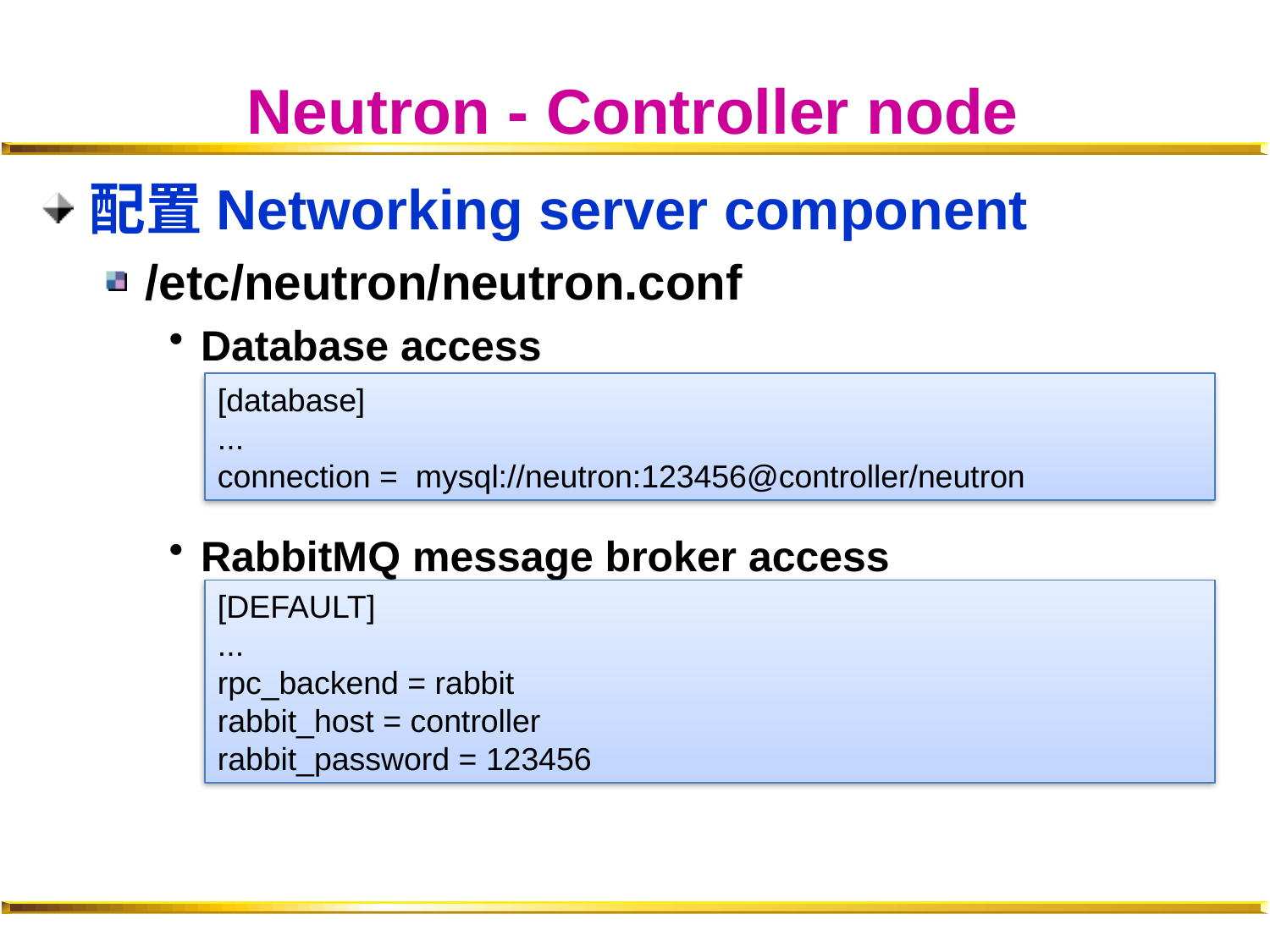

# Neutron - Controller node
配置Networking server component
/etc/neutron/neutron.conf
Database access

RabbitMQ message broker access

[database]
...
connection =  mysql://neutron:123456@controller/neutron
[DEFAULT]
...
rpc_backend = rabbit
rabbit_host = controller
rabbit_password = 123456